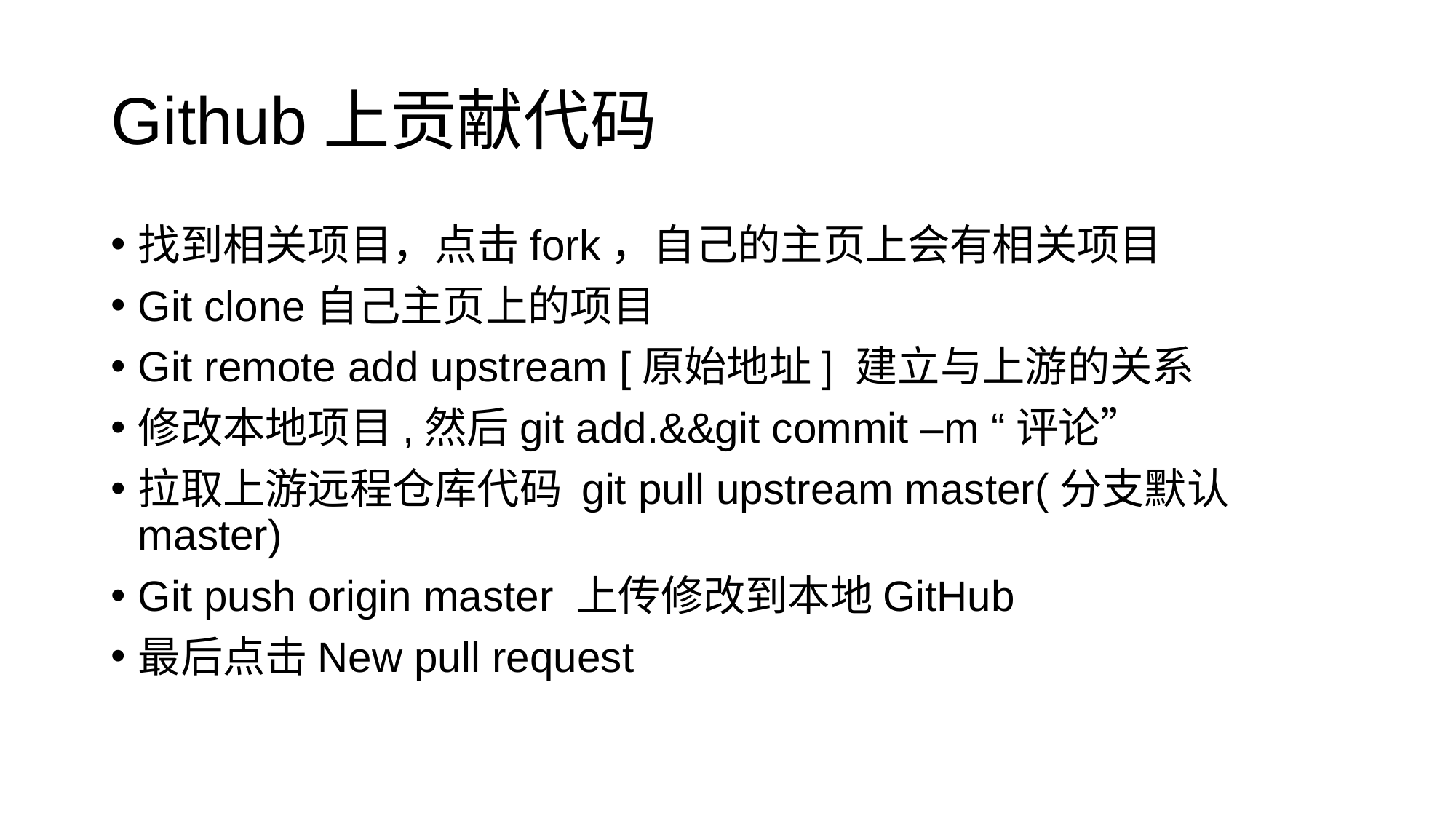

# Github上贡献代码
找到相关项目，点击fork，自己的主页上会有相关项目
Git clone自己主页上的项目
Git remote add upstream [原始地址] 建立与上游的关系
修改本地项目,然后git add.&&git commit –m “评论”
拉取上游远程仓库代码 git pull upstream master(分支默认master)
Git push origin master 上传修改到本地GitHub
最后点击New pull request